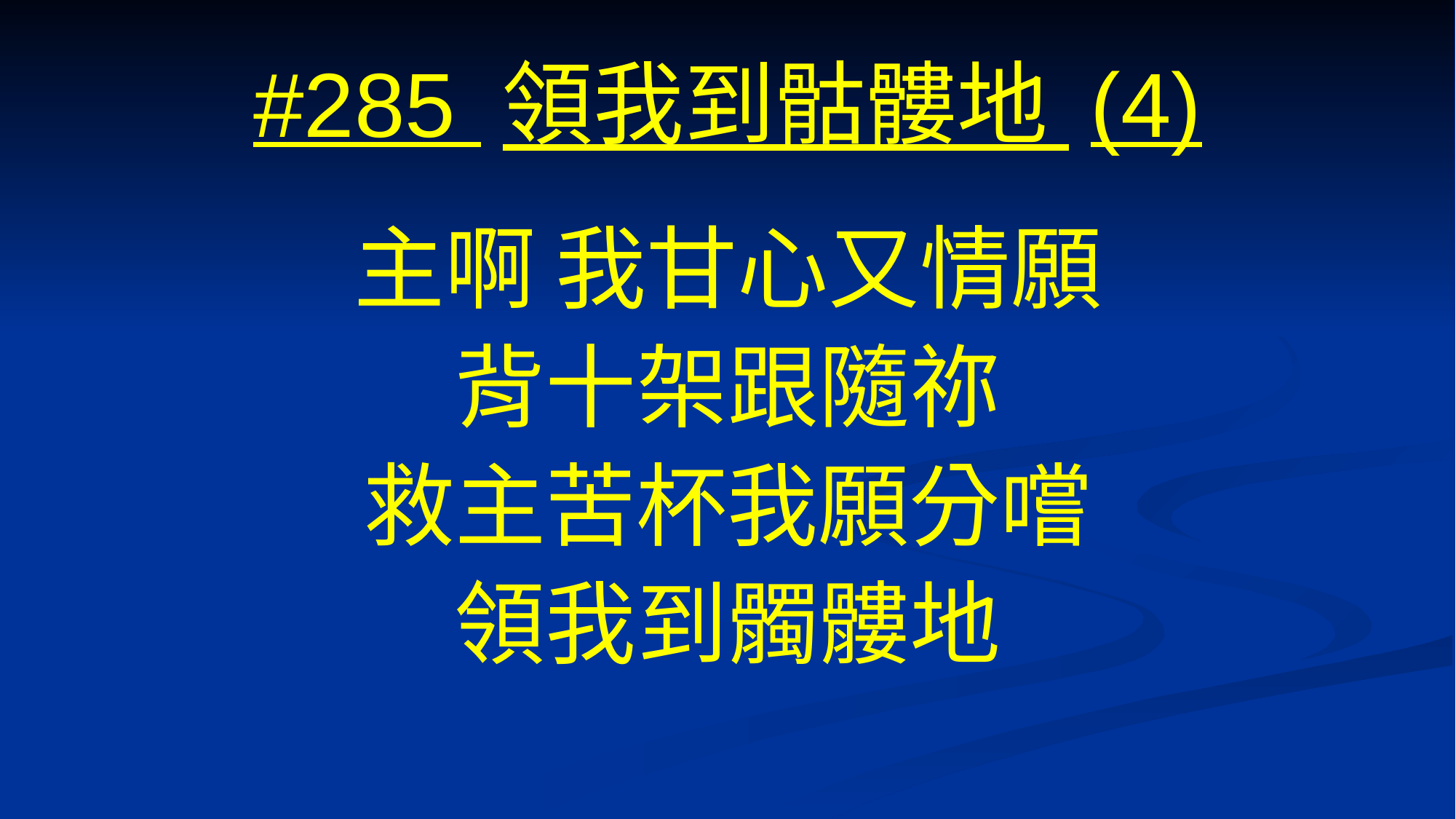

# #285 領我到骷髏地 (4)
主啊 我甘心又情願
背十架跟隨祢
救主苦杯我願分嚐
領我到髑髏地